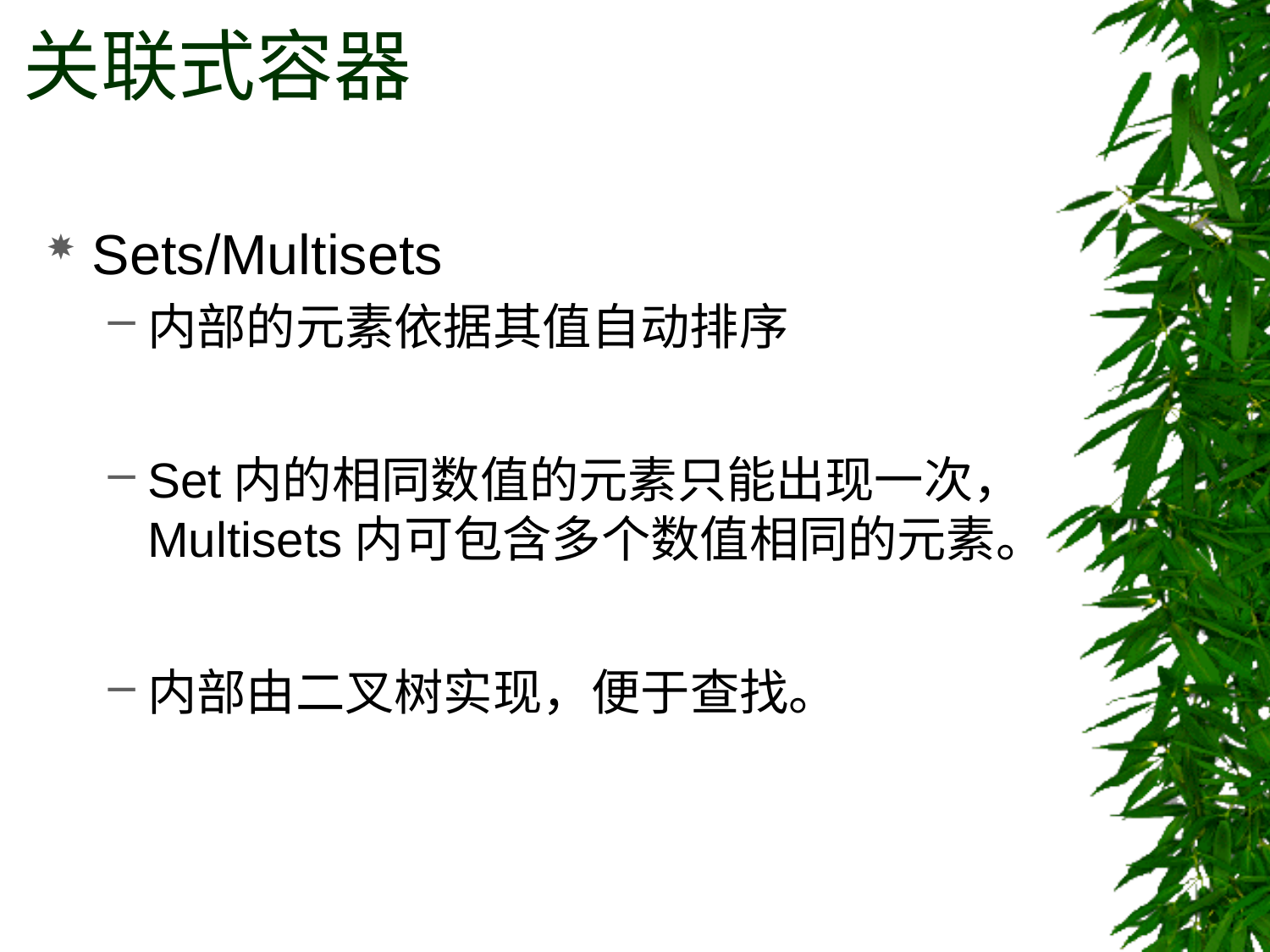

# 关联式容器
Sets/Multisets
内部的元素依据其值自动排序

Set内的相同数值的元素只能出现一次，Multisets内可包含多个数值相同的元素。

内部由二叉树实现，便于查找。